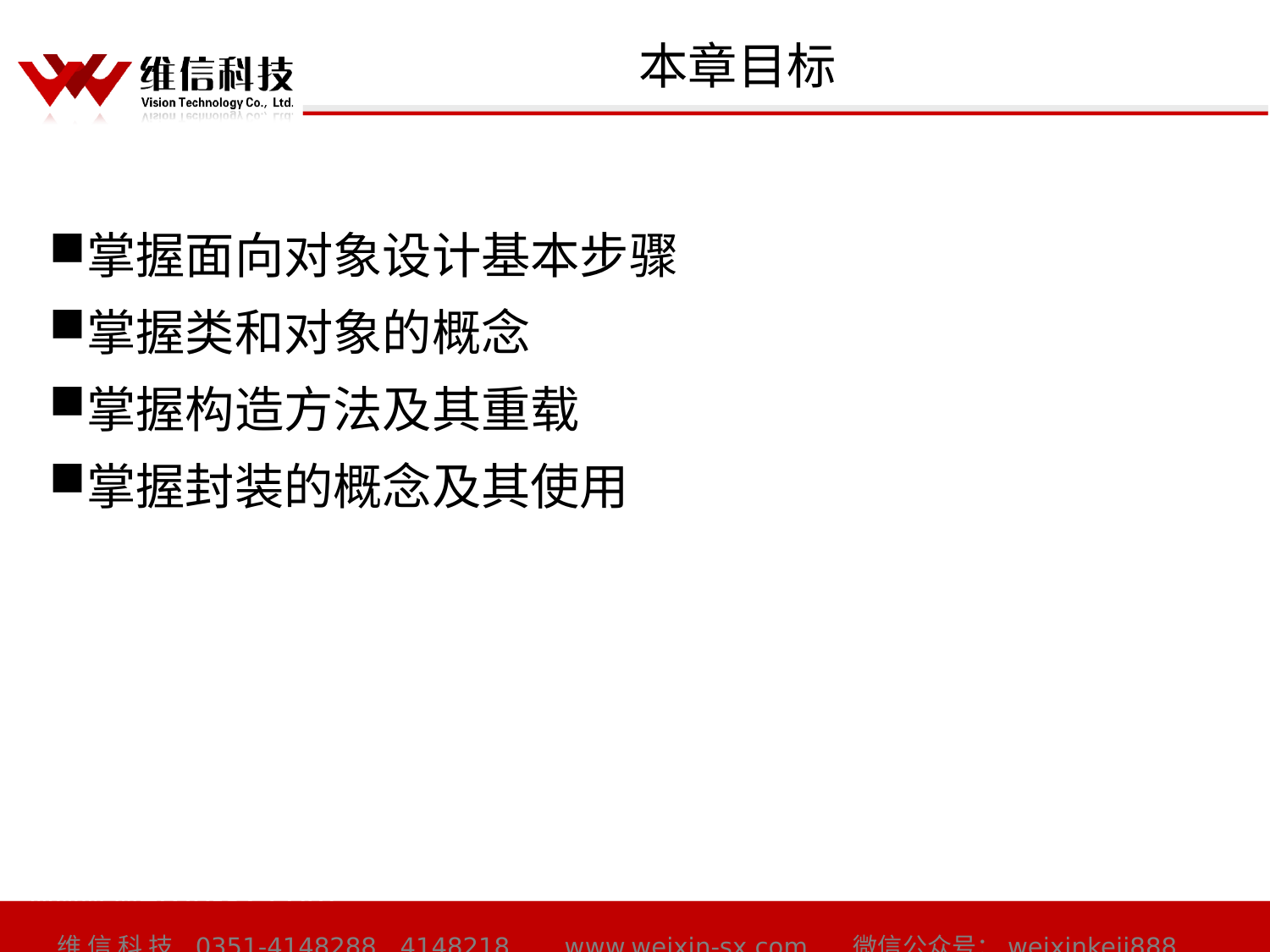

# 本章目标
掌握面向对象设计基本步骤
掌握类和对象的概念
掌握构造方法及其重载
掌握封装的概念及其使用